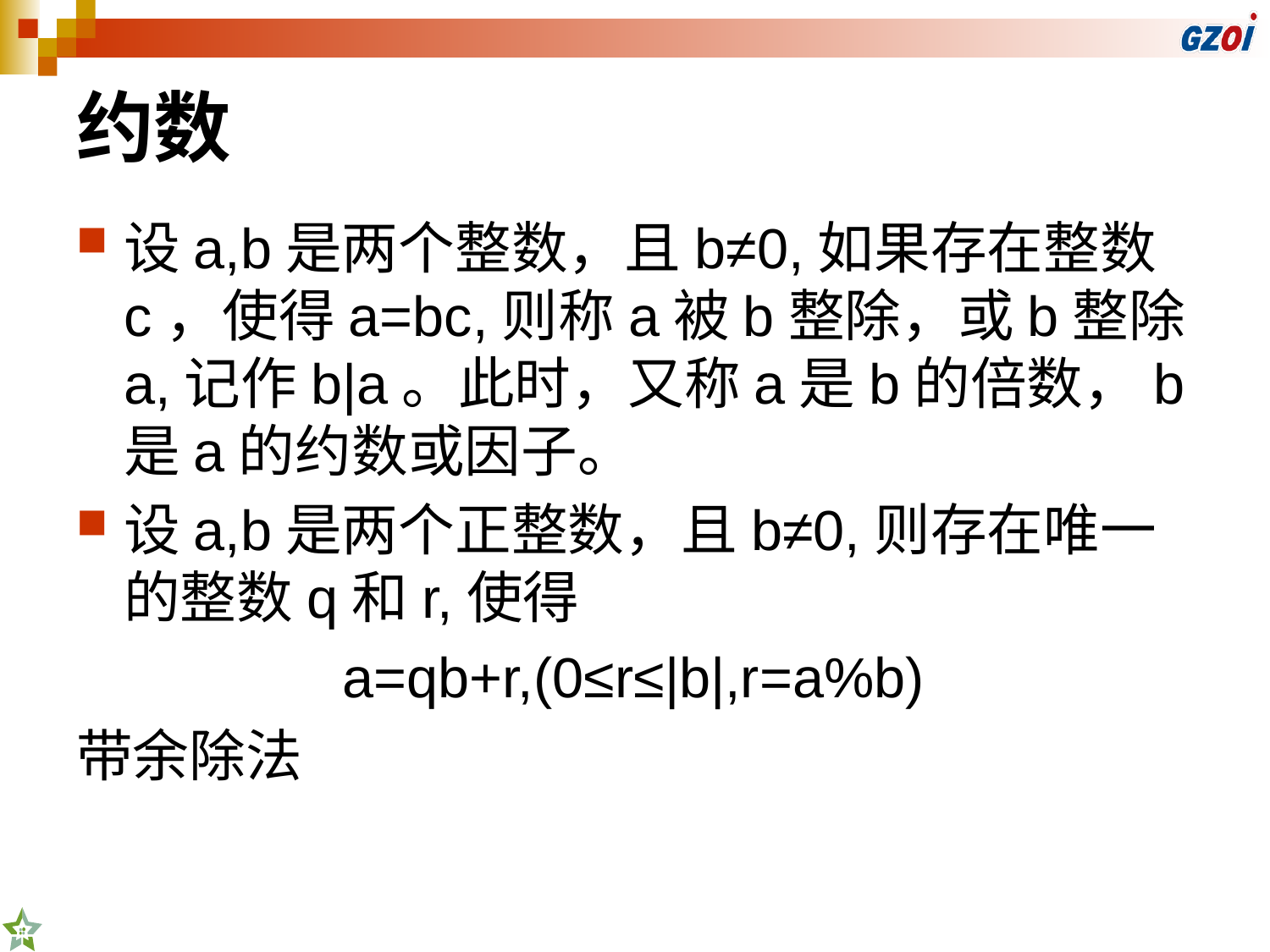

# 约数
设a,b是两个整数，且b≠0,如果存在整数c，使得a=bc,则称a被b整除，或b整除a,记作b|a。此时，又称a是b的倍数，b是a的约数或因子。
设a,b是两个正整数，且b≠0,则存在唯一的整数q和r,使得
                 a=qb+r,(0≤r≤|b|,r=a%b)
带余除法